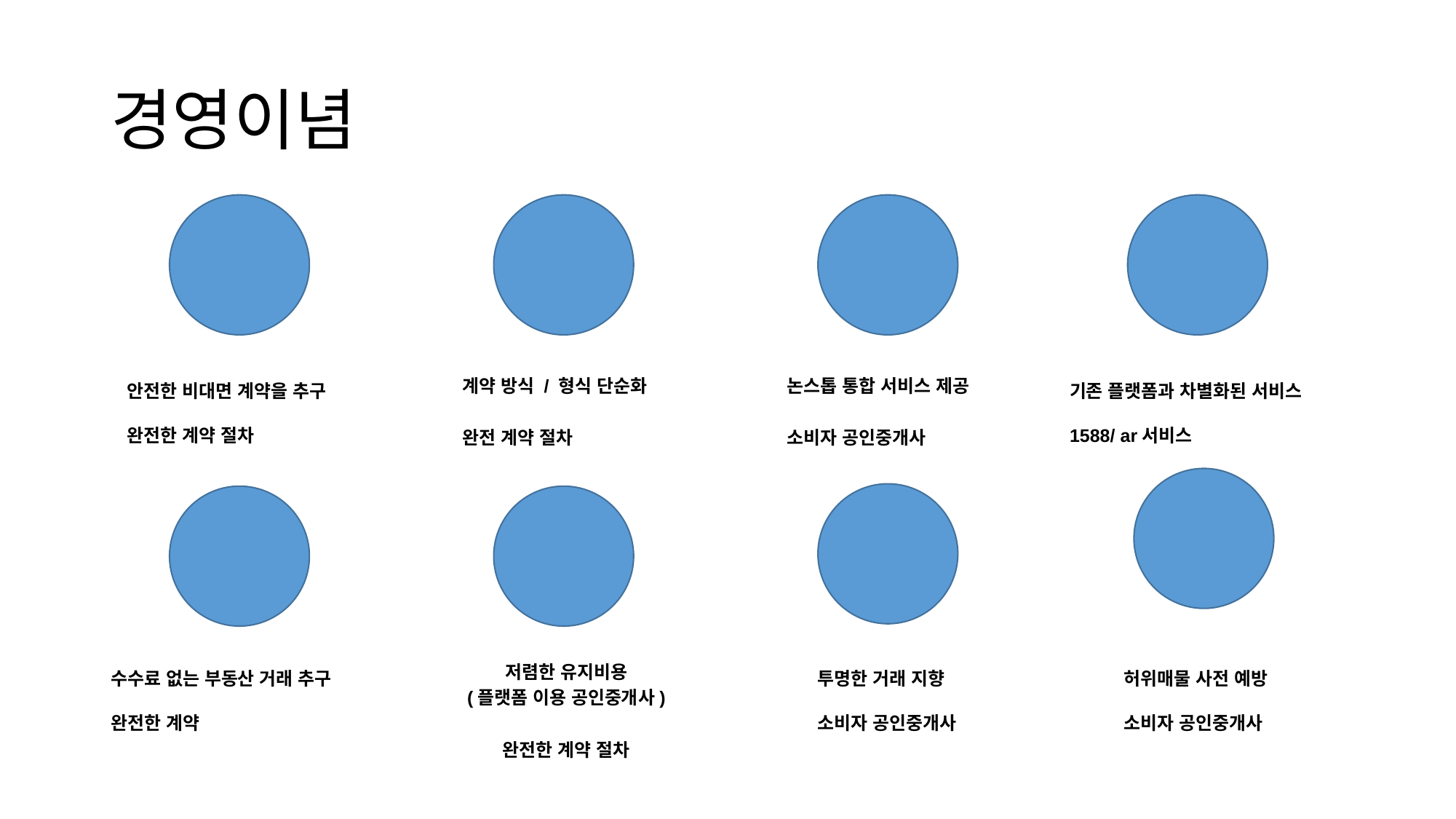

# 경영이념

안전한 비대면 계약을 추구
완전한 계약 절차
기존 플랫폼과 차별화된 서비스
1588/ ar서비스
계약 방식 / 형식 단순화

완전 계약 절차
논스톱 통합 서비스 제공

소비자 공인중개사

투명한 거래 지향
소비자 공인중개사
허위매물 사전 예방
소비자 공인중개사
수수료 없는 부동산 거래 추구
완전한 계약
저렴한 유지비용
(플랫폼 이용 공인중개사)

완전한 계약 절차